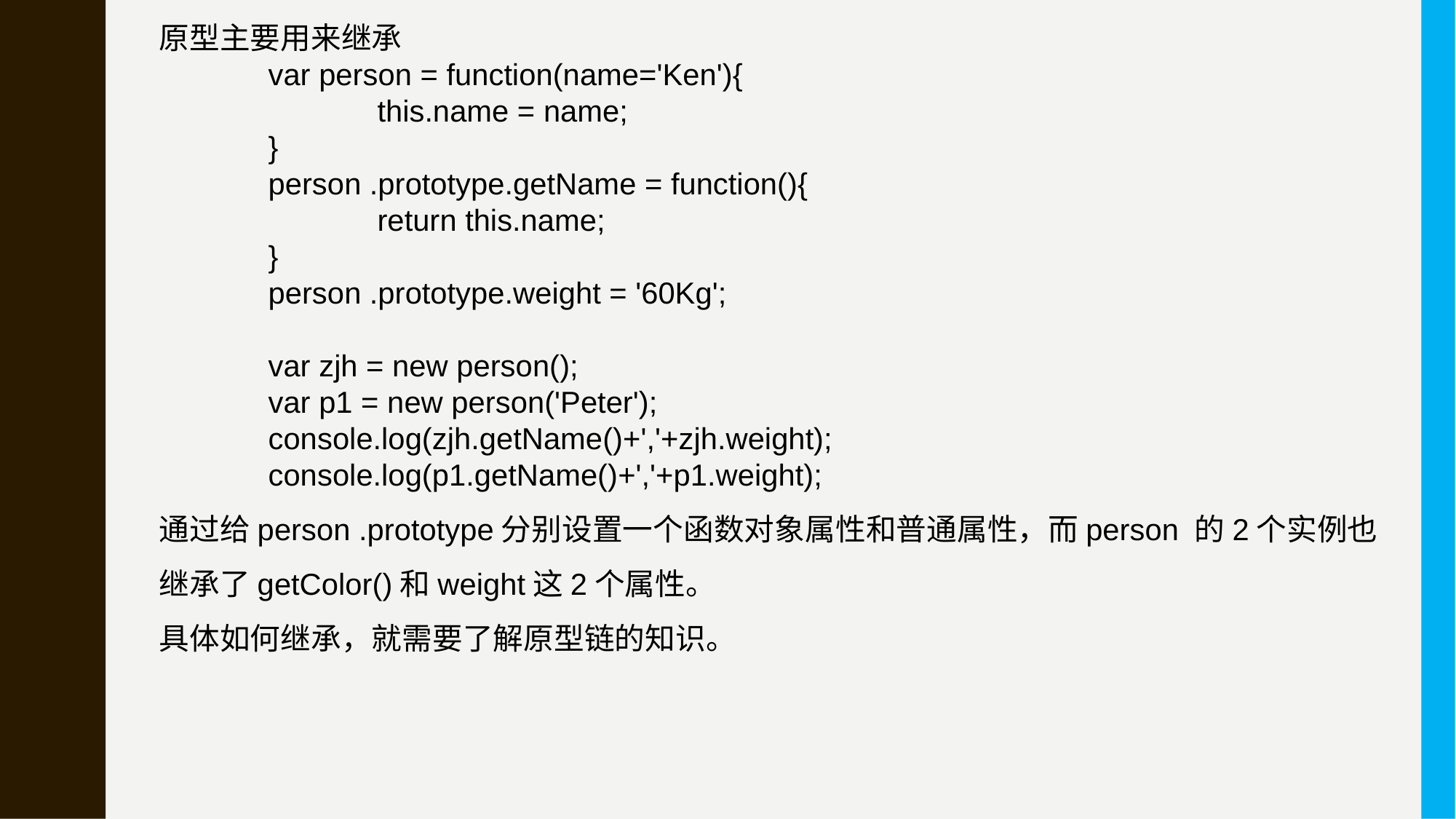

原型主要用来继承
	var person = function(name='Ken'){
		this.name = name;
	}
	person .prototype.getName = function(){
		return this.name;
	}
	person .prototype.weight = '60Kg';

	var zjh = new person();
	var p1 = new person('Peter');
	console.log(zjh.getName()+','+zjh.weight);
	console.log(p1.getName()+','+p1.weight);
通过给person .prototype分别设置一个函数对象属性和普通属性，而person 的2个实例也继承了getColor()和weight这2个属性。
具体如何继承，就需要了解原型链的知识。